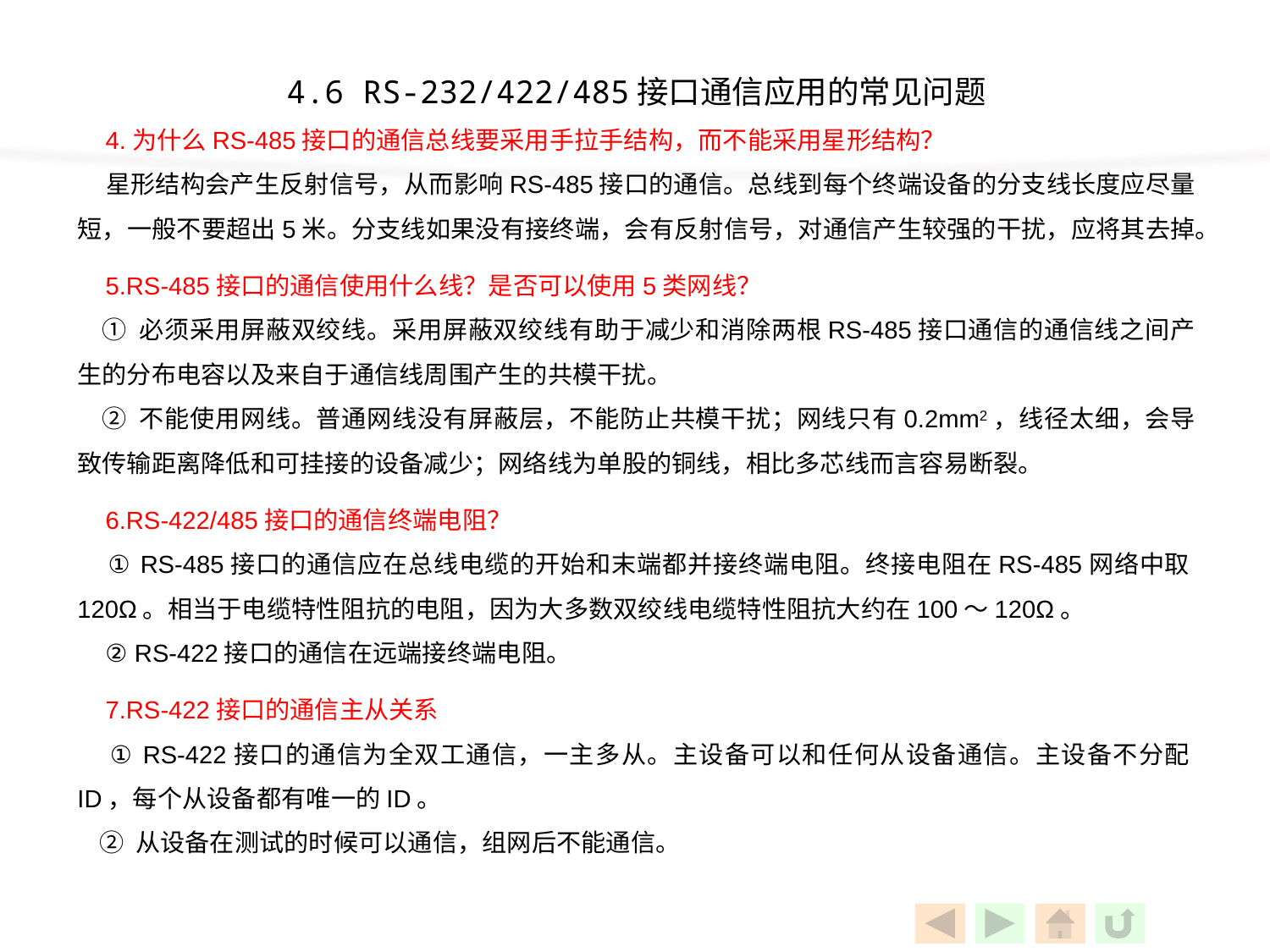

4.6 RS-232/422/485接口通信应用的常见问题
    4.为什么RS-485接口的通信总线要采用手拉手结构，而不能采用星形结构？
    星形结构会产生反射信号，从而影响RS-485接口的通信。总线到每个终端设备的分支线长度应尽量短，一般不要超出5米。分支线如果没有接终端，会有反射信号，对通信产生较强的干扰，应将其去掉。
    5.RS-485接口的通信使用什么线？是否可以使用5类网线？
    ① 必须采用屏蔽双绞线。采用屏蔽双绞线有助于减少和消除两根RS-485接口通信的通信线之间产生的分布电容以及来自于通信线周围产生的共模干扰。
    ② 不能使用网线。普通网线没有屏蔽层，不能防止共模干扰；网线只有0.2mm2，线径太细，会导致传输距离降低和可挂接的设备减少；网络线为单股的铜线，相比多芯线而言容易断裂。
    6.RS-422/485接口的通信终端电阻？
    ① RS-485接口的通信应在总线电缆的开始和末端都并接终端电阻。终接电阻在RS-485网络中取120Ω。相当于电缆特性阻抗的电阻，因为大多数双绞线电缆特性阻抗大约在100～120Ω。
    ② RS-422接口的通信在远端接终端电阻。
    7.RS-422接口的通信主从关系
    ① RS-422接口的通信为全双工通信，一主多从。主设备可以和任何从设备通信。主设备不分配ID，每个从设备都有唯一的ID。
    ② 从设备在测试的时候可以通信，组网后不能通信。